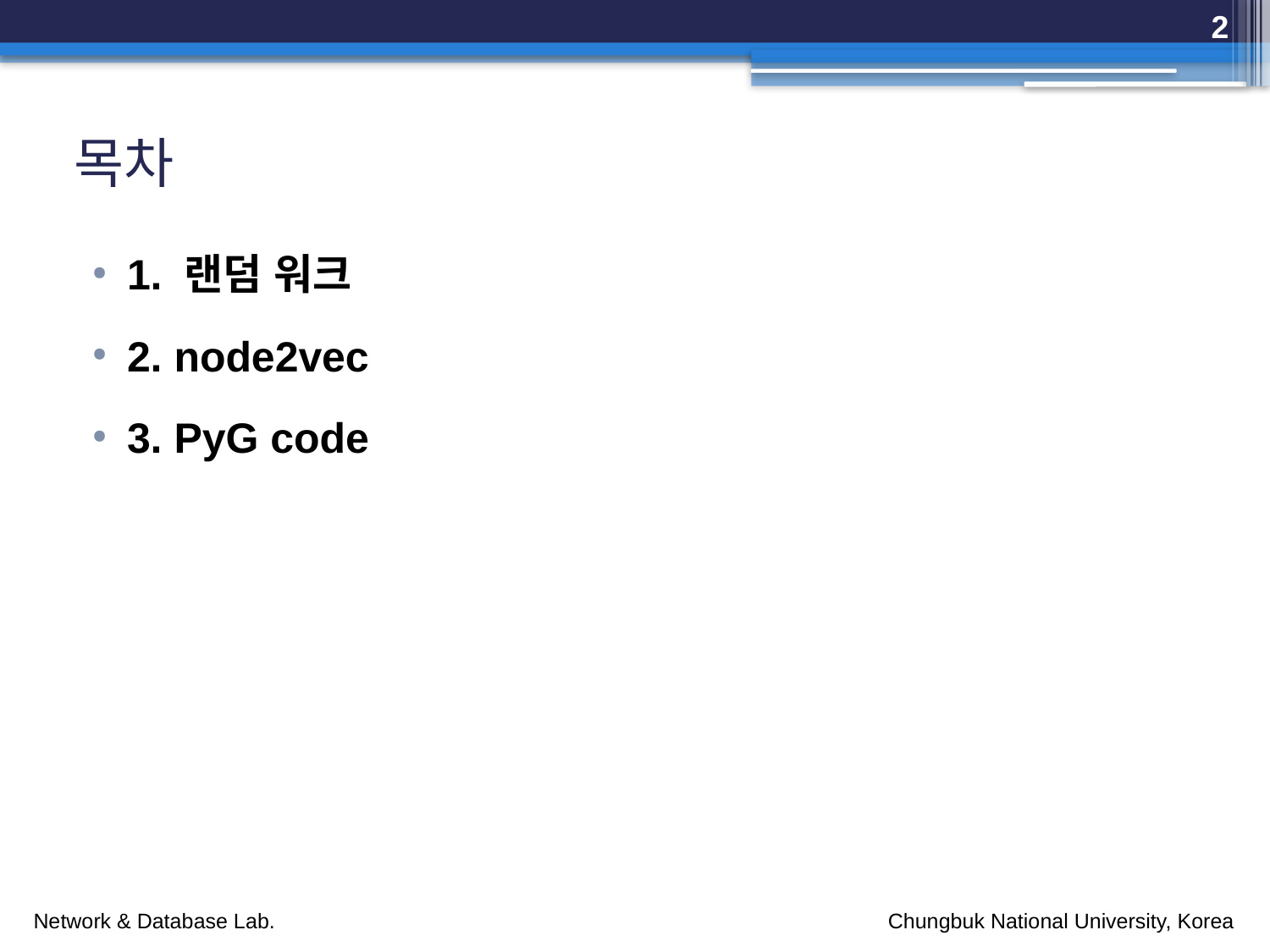

2
# 목차
1. 랜덤 워크
2. node2vec
3. PyG code